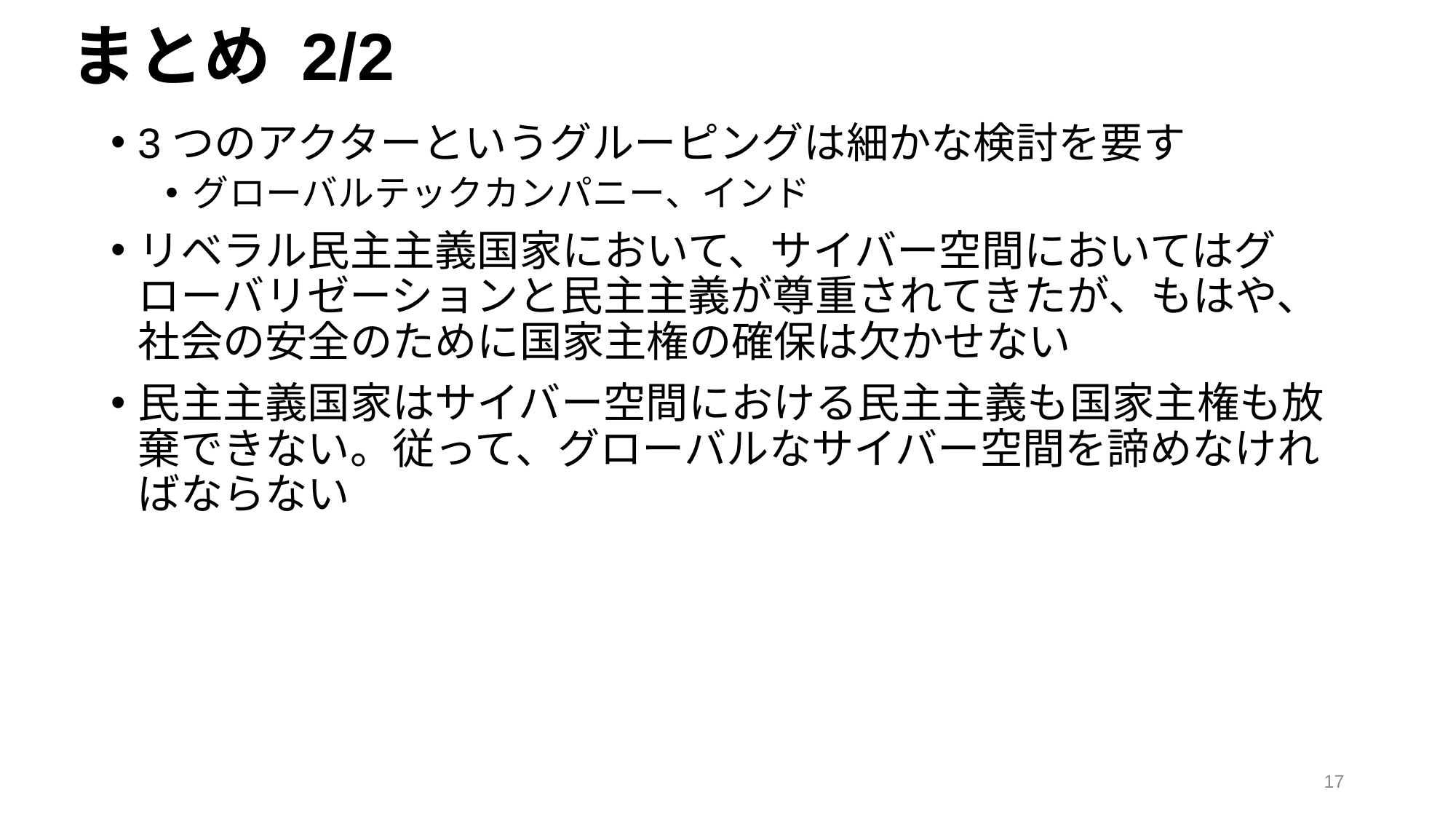

# まとめ 2/2
3つのアクターというグルーピングは細かな検討を要す
グローバルテックカンパニー、インド
リベラル民主主義国家において、サイバー空間においてはグローバリゼーションと民主主義が尊重されてきたが、もはや、社会の安全のために国家主権の確保は欠かせない
民主主義国家はサイバー空間における民主主義も国家主権も放棄できない。従って、グローバルなサイバー空間を諦めなければならない
17